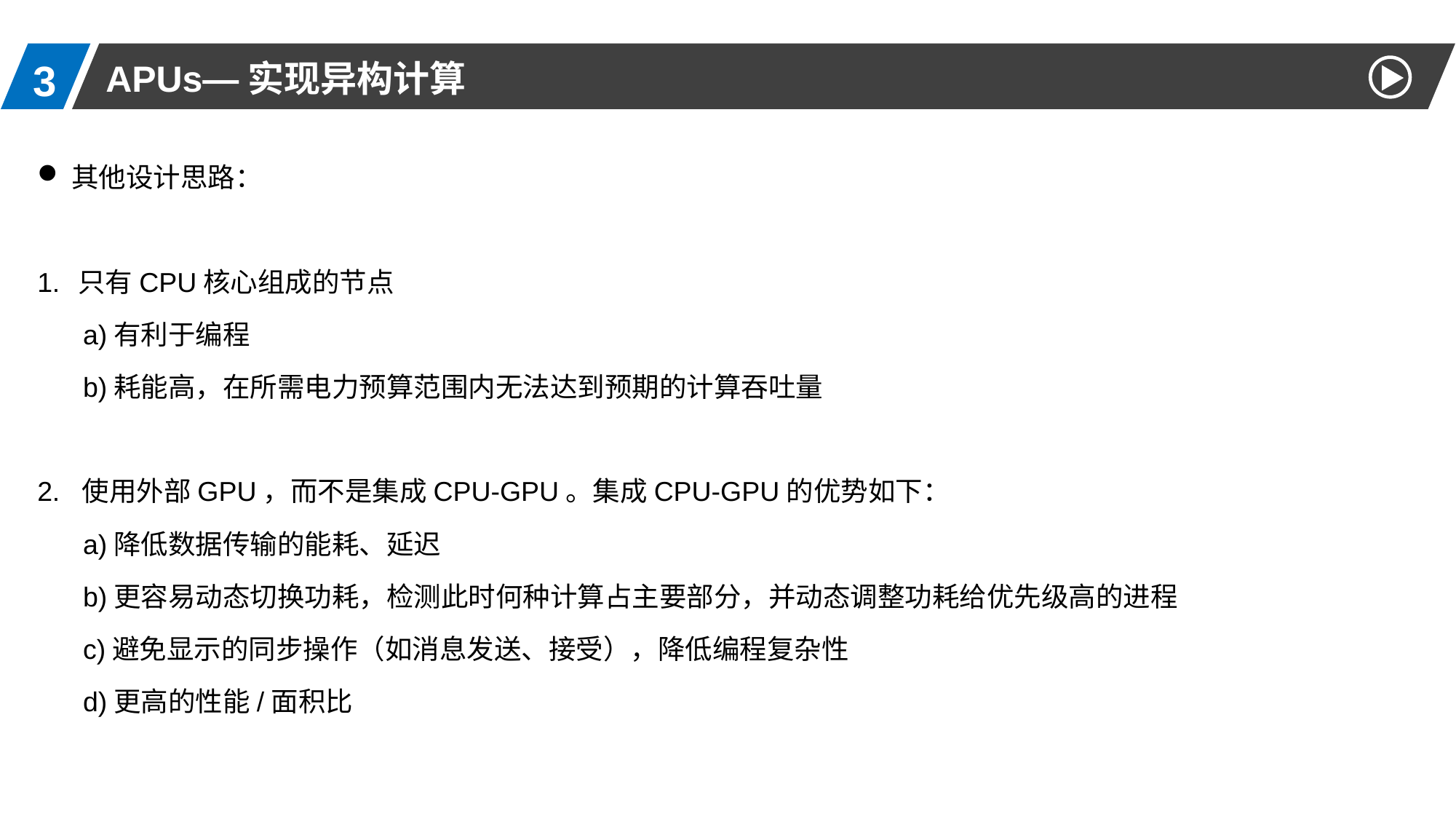

3
APUs—实现异构计算

其他设计思路：

只有CPU核心组成的节点
      a)有利于编程
      b)耗能高，在所需电力预算范围内无法达到预期的计算吞吐量

2.  使用外部GPU，而不是集成CPU-GPU。集成CPU-GPU的优势如下：
      a)降低数据传输的能耗、延迟
      b)更容易动态切换功耗，检测此时何种计算占主要部分，并动态调整功耗给优先级高的进程
      c)避免显示的同步操作（如消息发送、接受），降低编程复杂性
      d)更高的性能/面积比